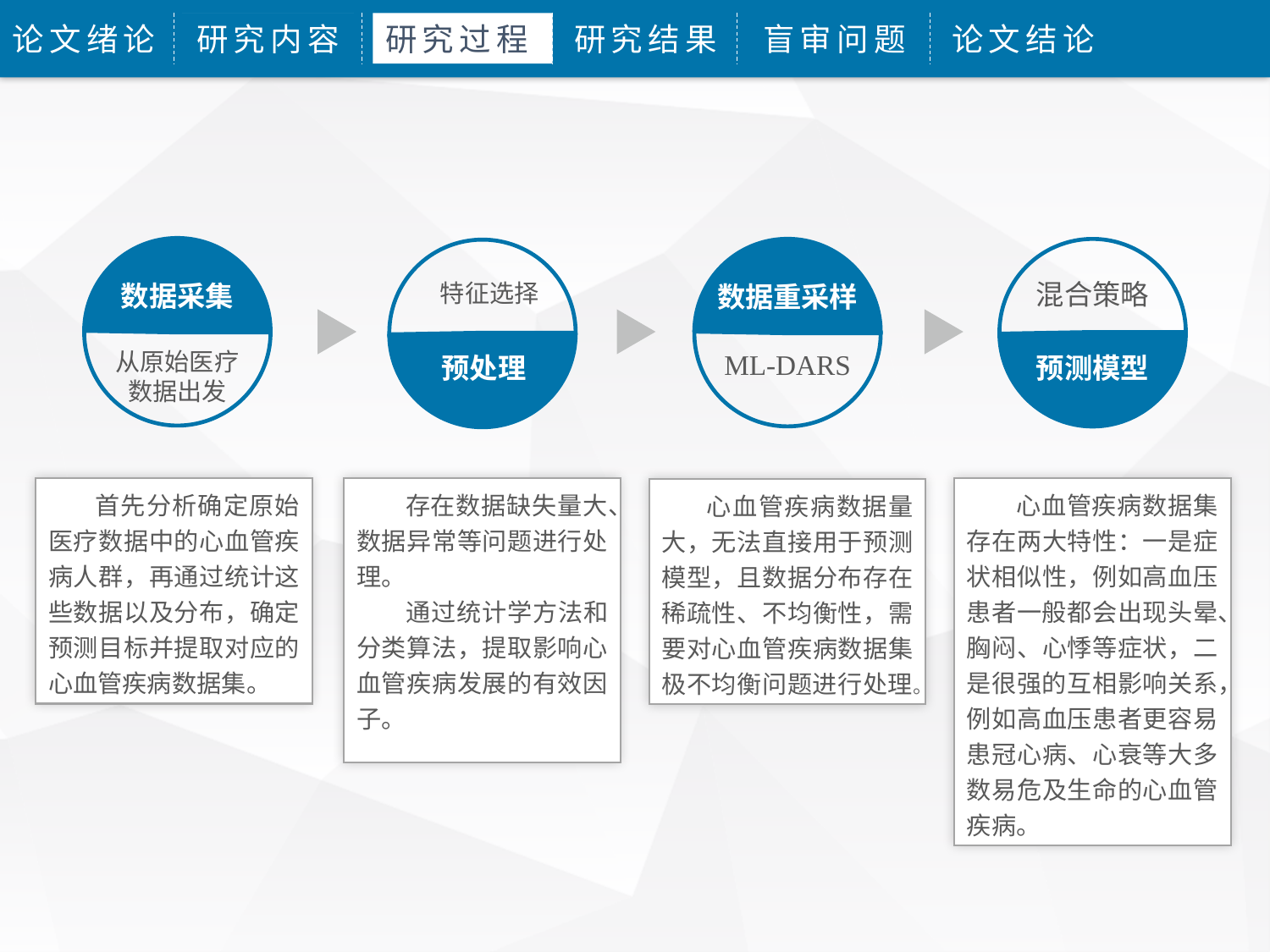

论文绪论
研究内容
研究过程
研究结果
盲审问题
论文结论

数据采集
从原始医疗数据出发

数据重采样
ML-DARS

混合策略
预测模型

预处理
特征选择

       首先分析确定原始医疗数据中的心血管疾病人群，再通过统计这些数据以及分布，确定预测目标并提取对应的心血管疾病数据集。
       存在数据缺失量大、数据异常等问题进行处理。
       通过统计学方法和分类算法，提取影响心血管疾病发展的有效因子。

       心血管疾病数据集存在两大特性：一是症状相似性，例如高血压患者一般都会出现头晕、胸闷、心悸等症状，二是很强的互相影响关系，例如高血压患者更容易患冠心病、心衰等大多数易危及生命的心血管疾病。
       心血管疾病数据量大，无法直接用于预测模型，且数据分布存在稀疏性、不均衡性，需要对心血管疾病数据集极不均衡问题进行处理。